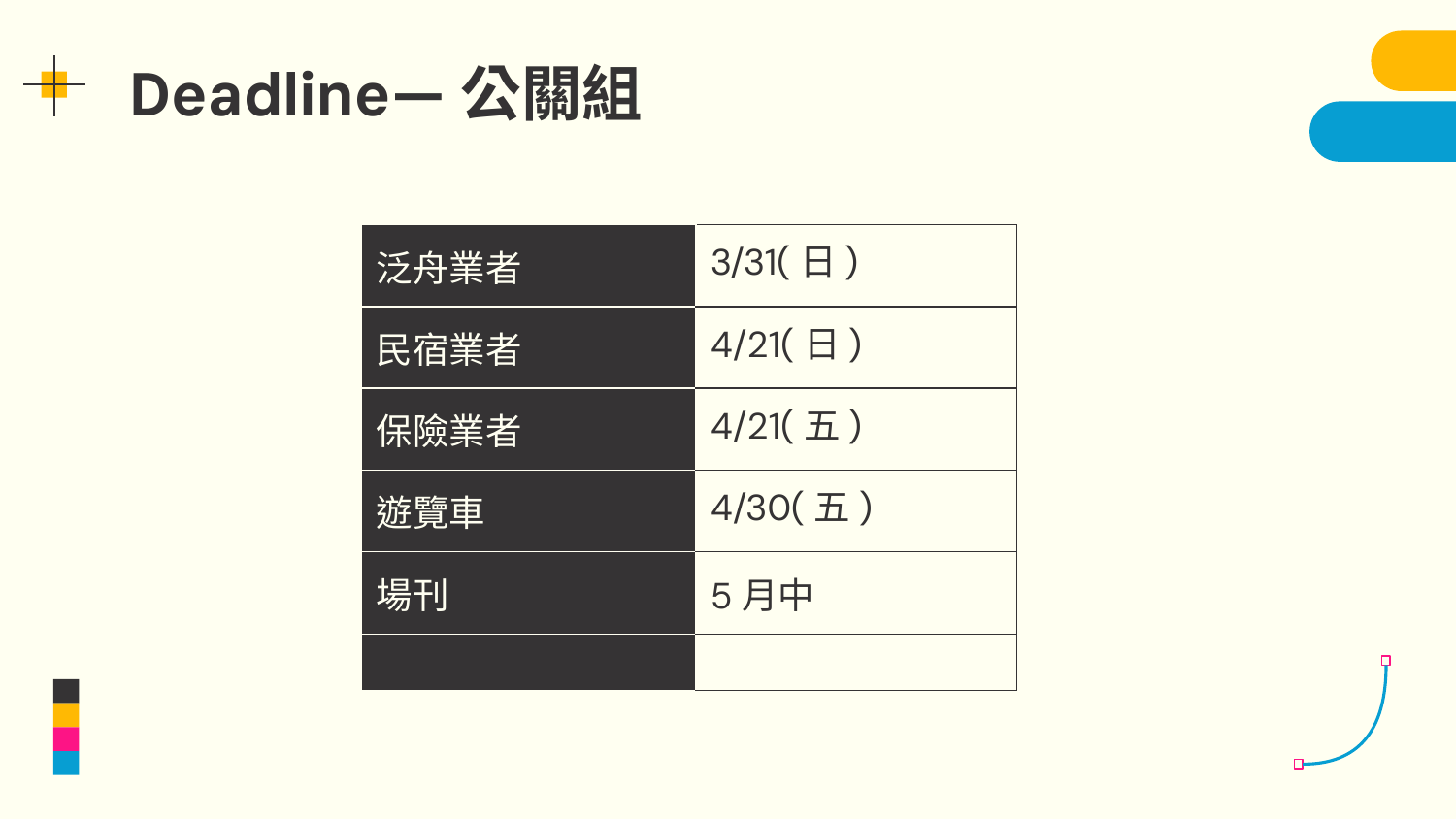

# Deadline—公關組
| 泛舟業者 | 3/31(日) |
| --- | --- |
| 民宿業者 | 4/21(日) |
| 保險業者 | 4/21(五) |
| 遊覽車 | 4/30(五) |
| 場刊 | 5月中 |
|  |  |